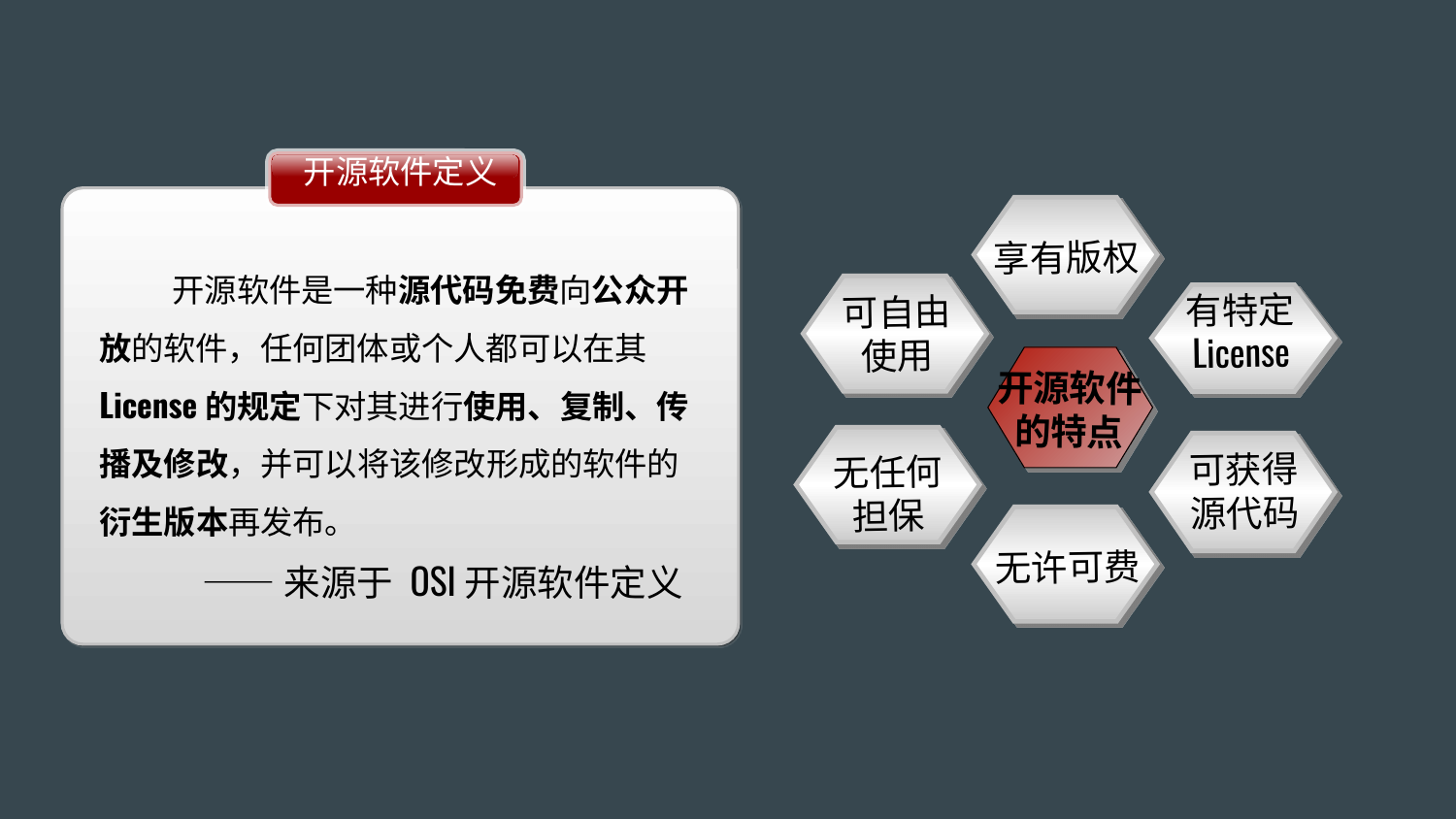

开源软件定义

享有版权

有特定
License
可自由
使用

开源软件
的特点

可获得
源代码
无任何
担保

无许可费
         开源软件是一种源代码免费向公众开放的软件，任何团体或个人都可以在其License的规定下对其进行使用、复制、传播及修改，并可以将该修改形成的软件的衍生版本再发布。
——来源于 OSI开源软件定义